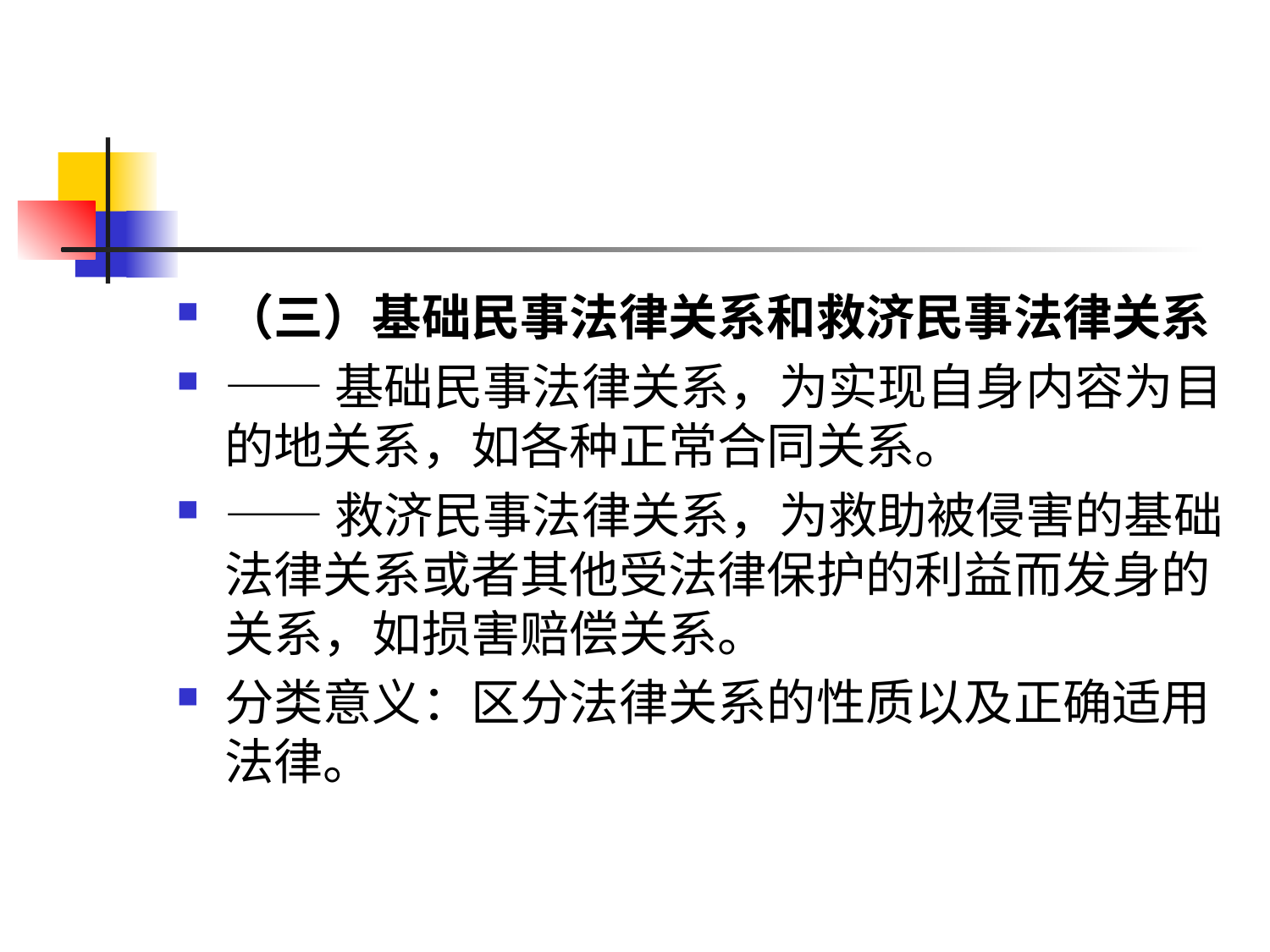

#
（三）基础民事法律关系和救济民事法律关系
——基础民事法律关系，为实现自身内容为目的地关系，如各种正常合同关系。
——救济民事法律关系，为救助被侵害的基础法律关系或者其他受法律保护的利益而发身的关系，如损害赔偿关系。
分类意义：区分法律关系的性质以及正确适用法律。